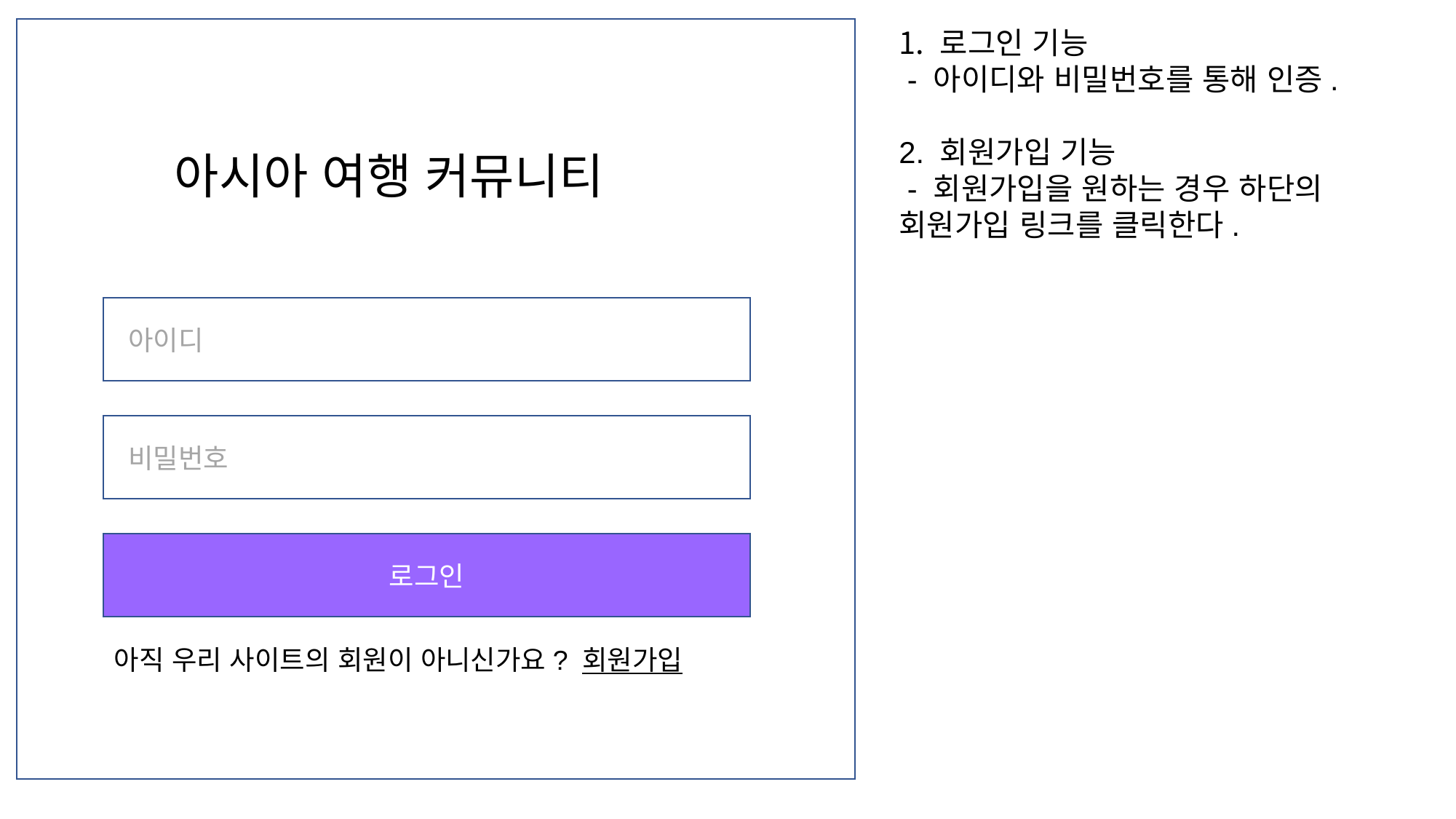

로그인

로그인 기능
 - 아이디와 비밀번호를 통해 인증.

2. 회원가입 기능
 - 회원가입을 원하는 경우 하단의 회원가입 링크를 클릭한다.
아시아 여행 커뮤니티
 아이디
 비밀번호
로그인
아직 우리 사이트의 회원이 아니신가요? 회원가입